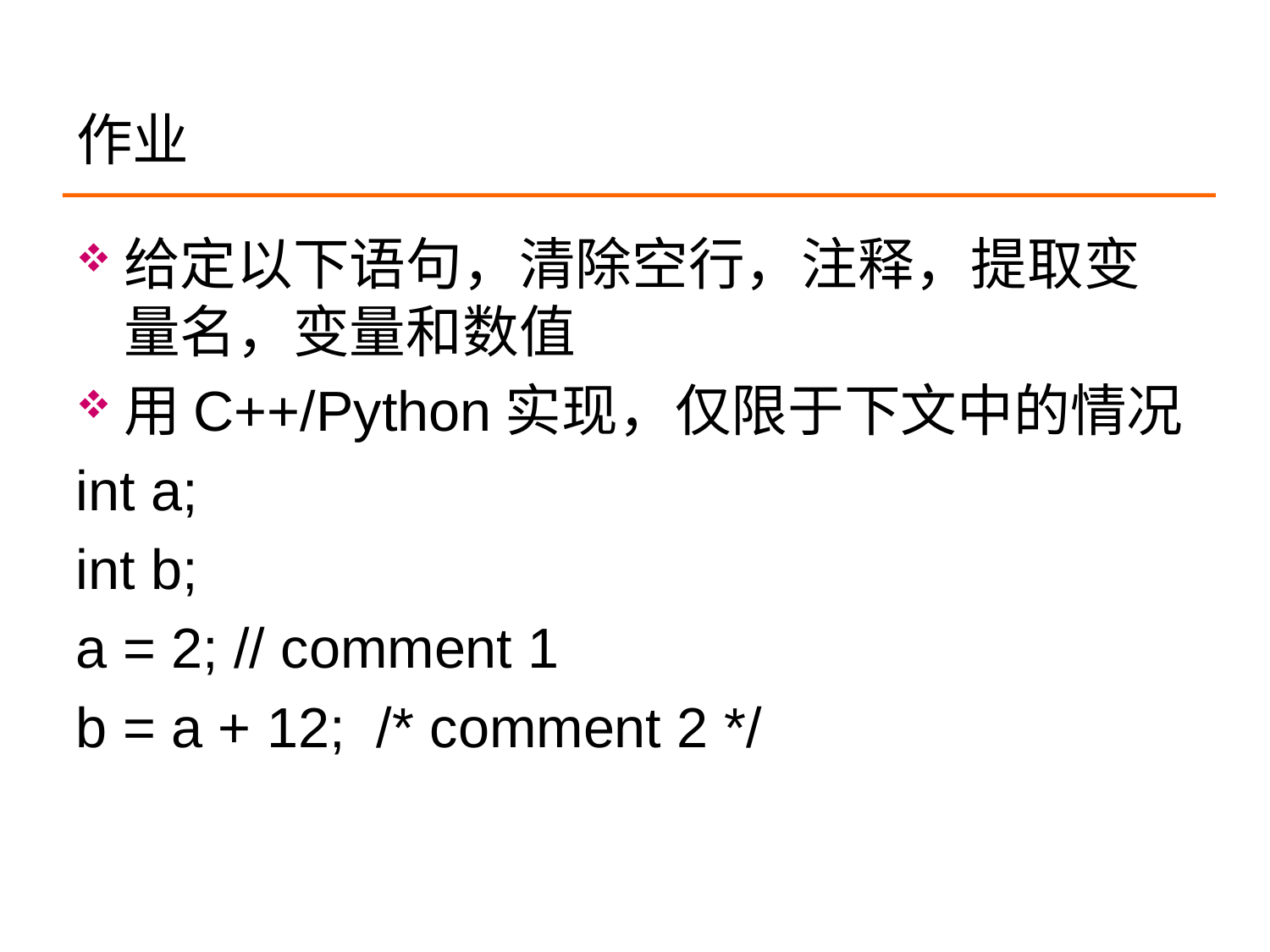

# 作业
给定以下语句，清除空行，注释，提取变量名，变量和数值
用C++/Python实现，仅限于下文中的情况
int a;
int b;
a = 2; // comment 1
b = a + 12;  /* comment 2 */